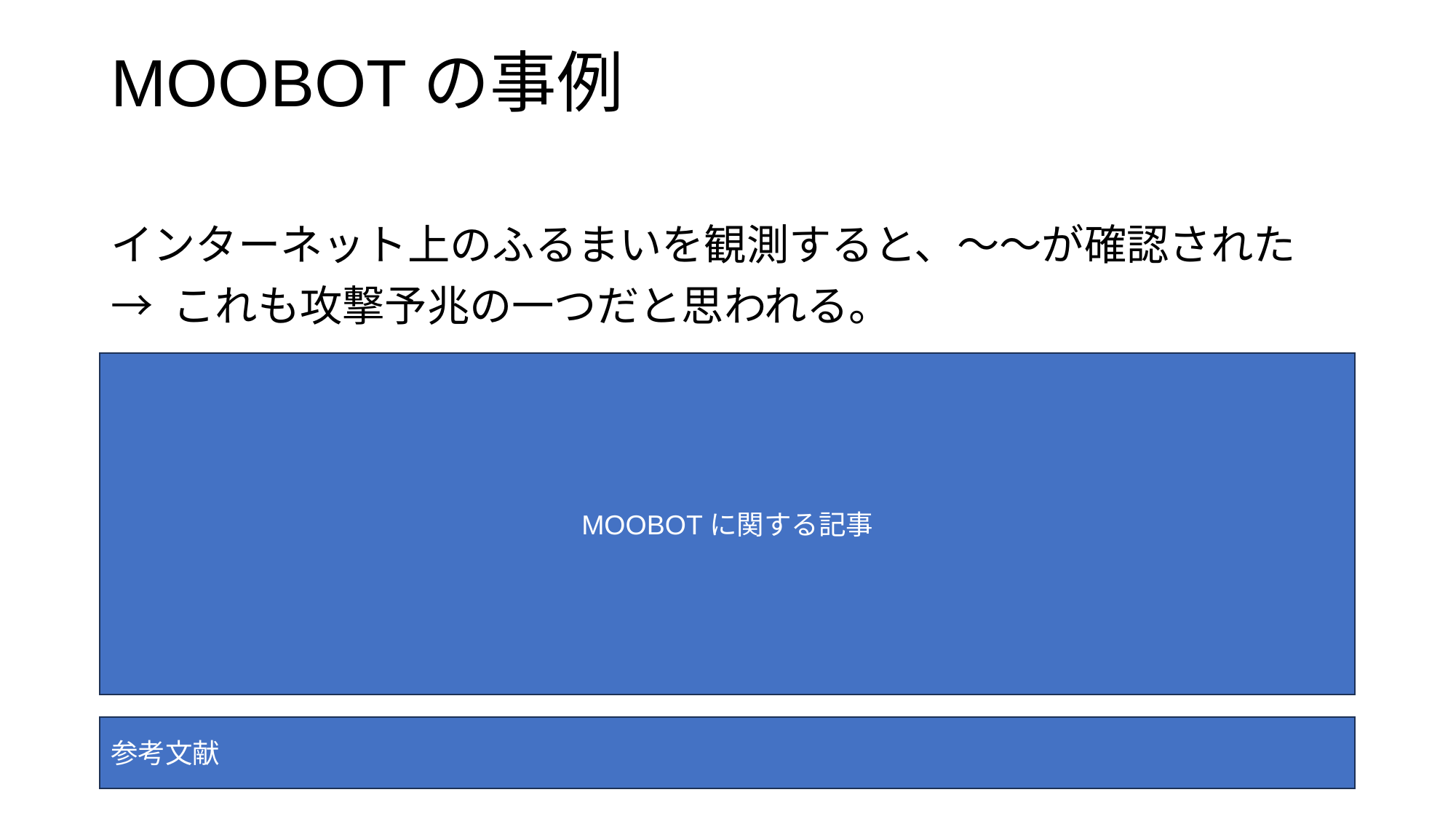

# MOOBOTの事例
インターネット上のふるまいを観測すると、～～が確認された
→ これも攻撃予兆の一つだと思われる。
MOOBOTに関する記事
参考文献